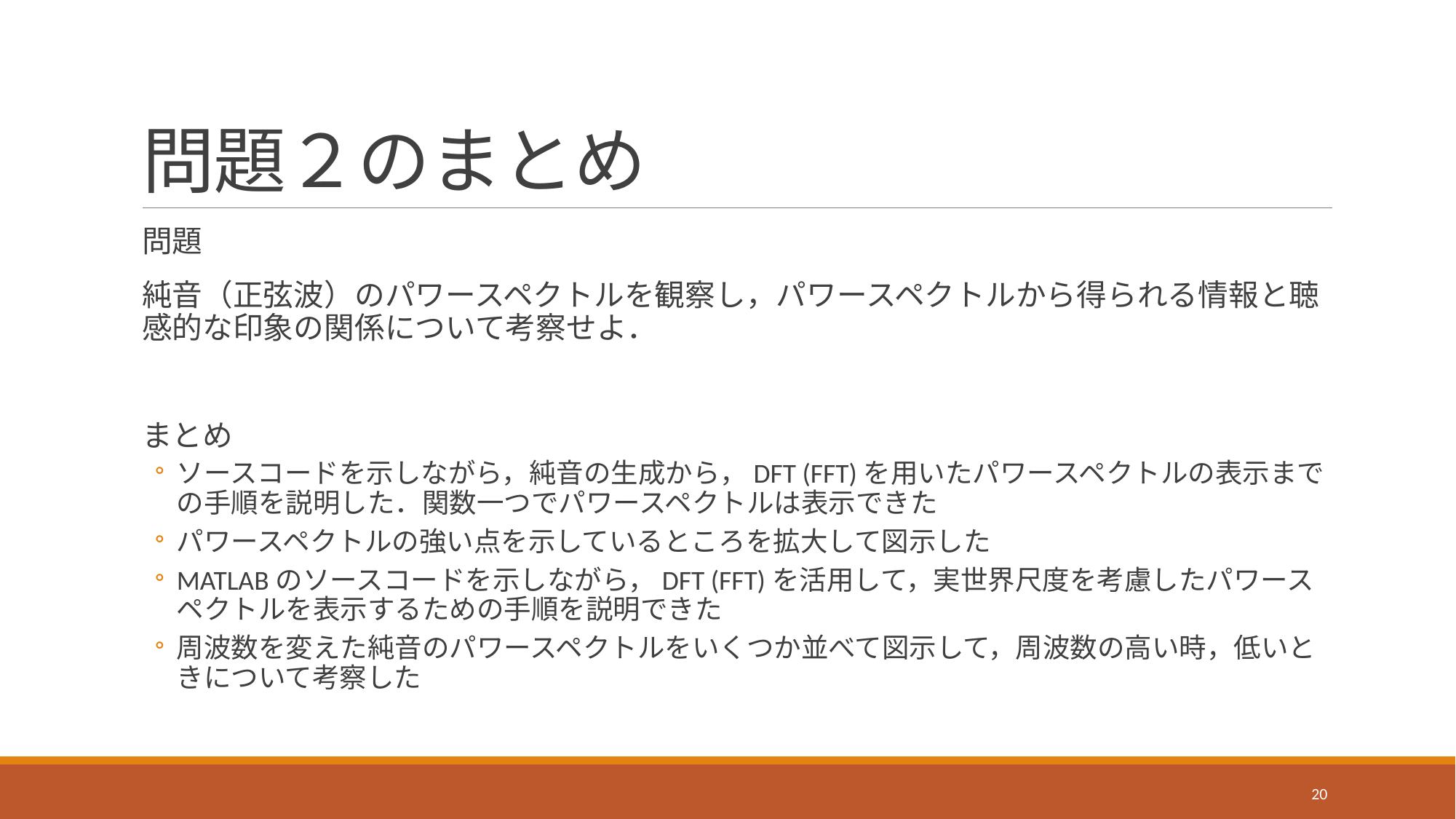

# 問題２のまとめ
問題
純音（正弦波）のパワースペクトルを観察し，パワースペクトルから得られる情報と聴感的な印象の関係について考察せよ．

まとめ
ソースコードを示しながら，純音の生成から，DFT (FFT)を用いたパワースペクトルの表示までの手順を説明した．関数一つでパワースペクトルは表示できた
パワースペクトルの強い点を示しているところを拡大して図示した
MATLABのソースコードを示しながら，DFT (FFT)を活用して，実世界尺度を考慮したパワースペクトルを表示するための手順を説明できた
周波数を変えた純音のパワースペクトルをいくつか並べて図示して，周波数の高い時，低いときについて考察した

20